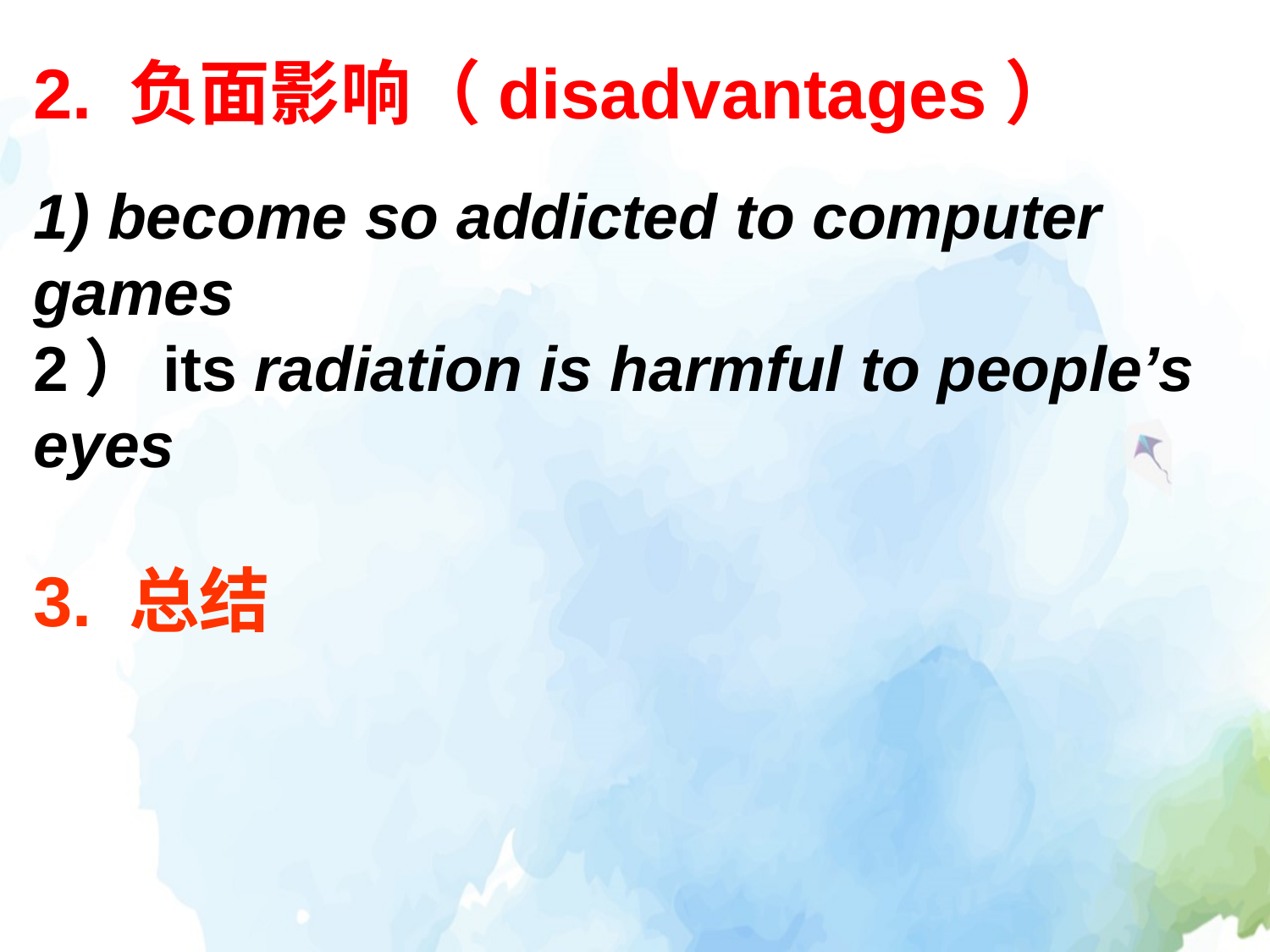

2. 负面影响（disadvantages）
1) become so addicted to computer games
2）its radiation is harmful to people’s eyes
3. 总结